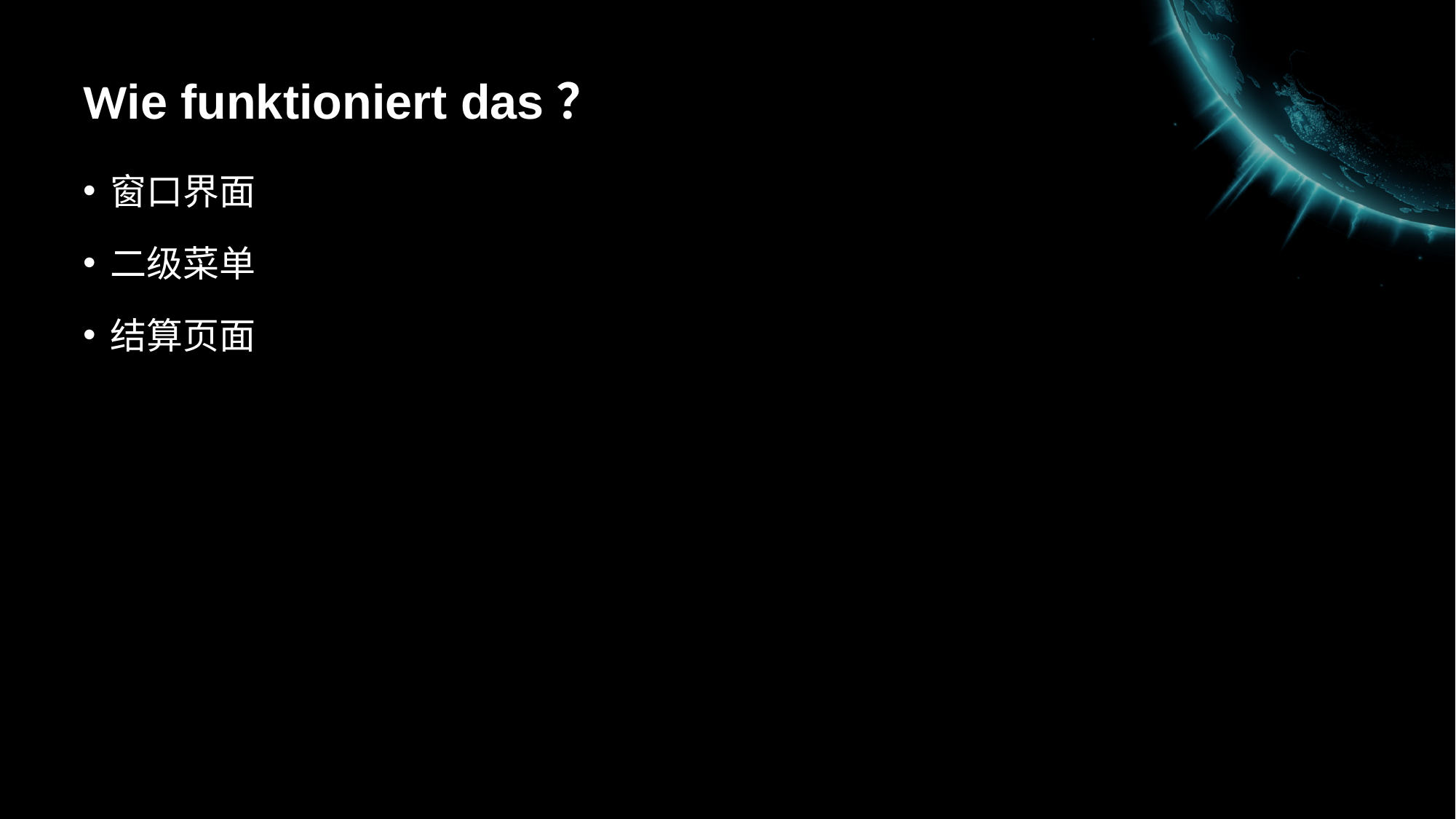

# Wie funktioniert das？
窗口界面
二级菜单
结算页面